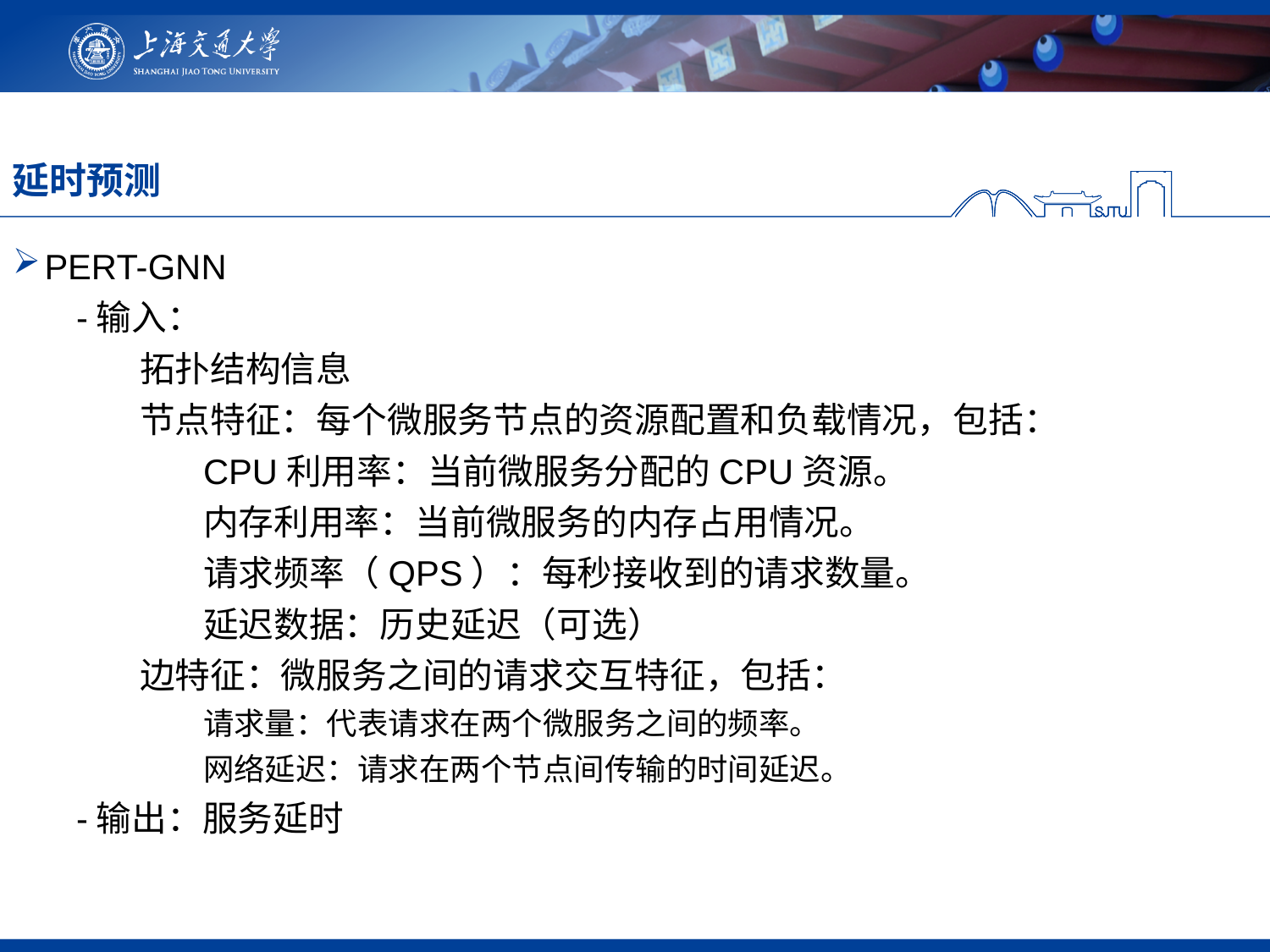

# 延时预测
PERT-GNN
-输入：
拓扑结构信息
节点特征：每个微服务节点的资源配置和负载情况，包括：
CPU利用率：当前微服务分配的CPU资源。
内存利用率：当前微服务的内存占用情况。
请求频率（QPS）：每秒接收到的请求数量。
延迟数据：历史延迟（可选）
边特征：微服务之间的请求交互特征，包括：
请求量：代表请求在两个微服务之间的频率。
网络延迟：请求在两个节点间传输的时间延迟。
-输出：服务延时